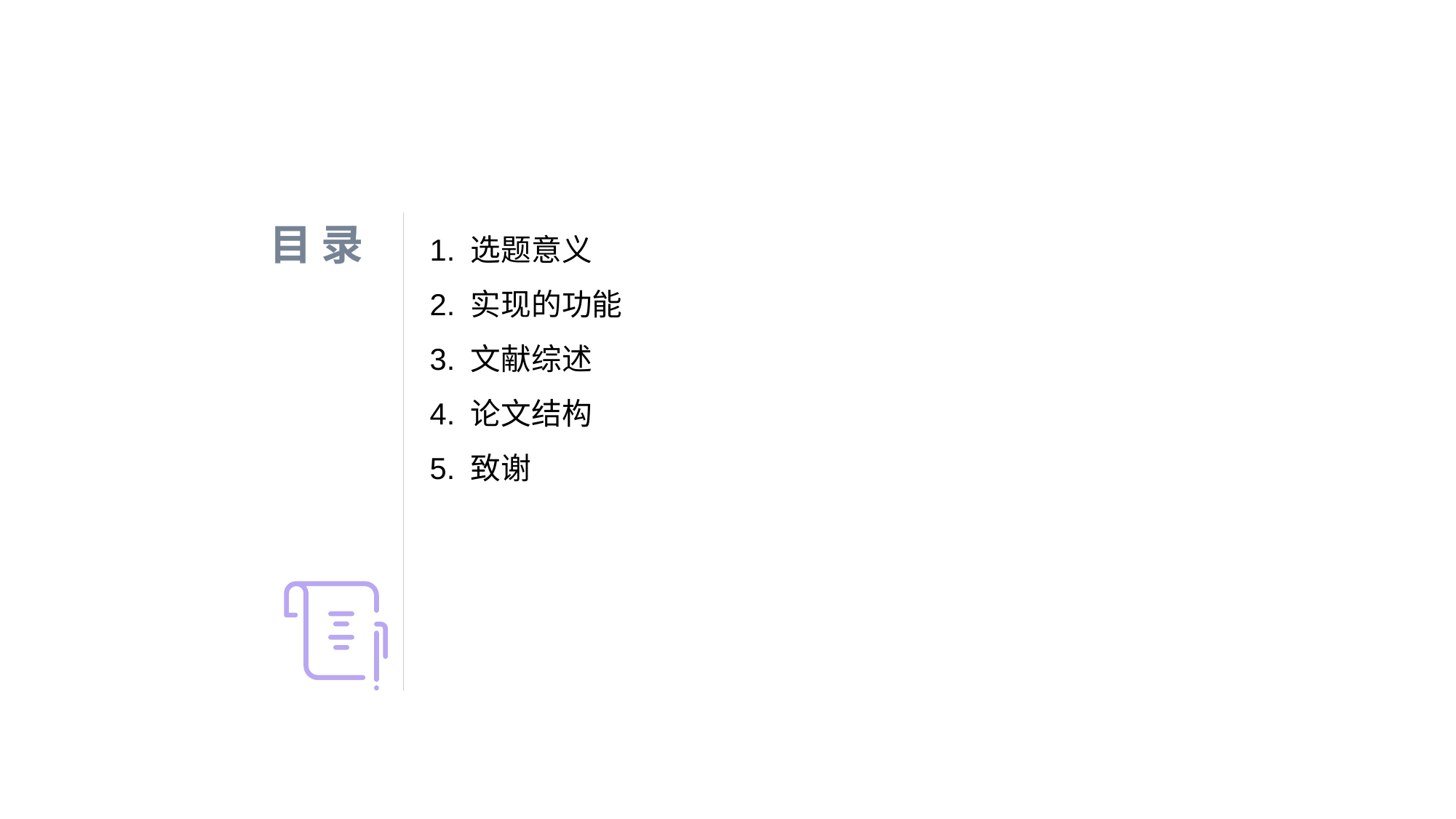

选题意义
实现的功能
文献综述
论文结构
致谢
目 录